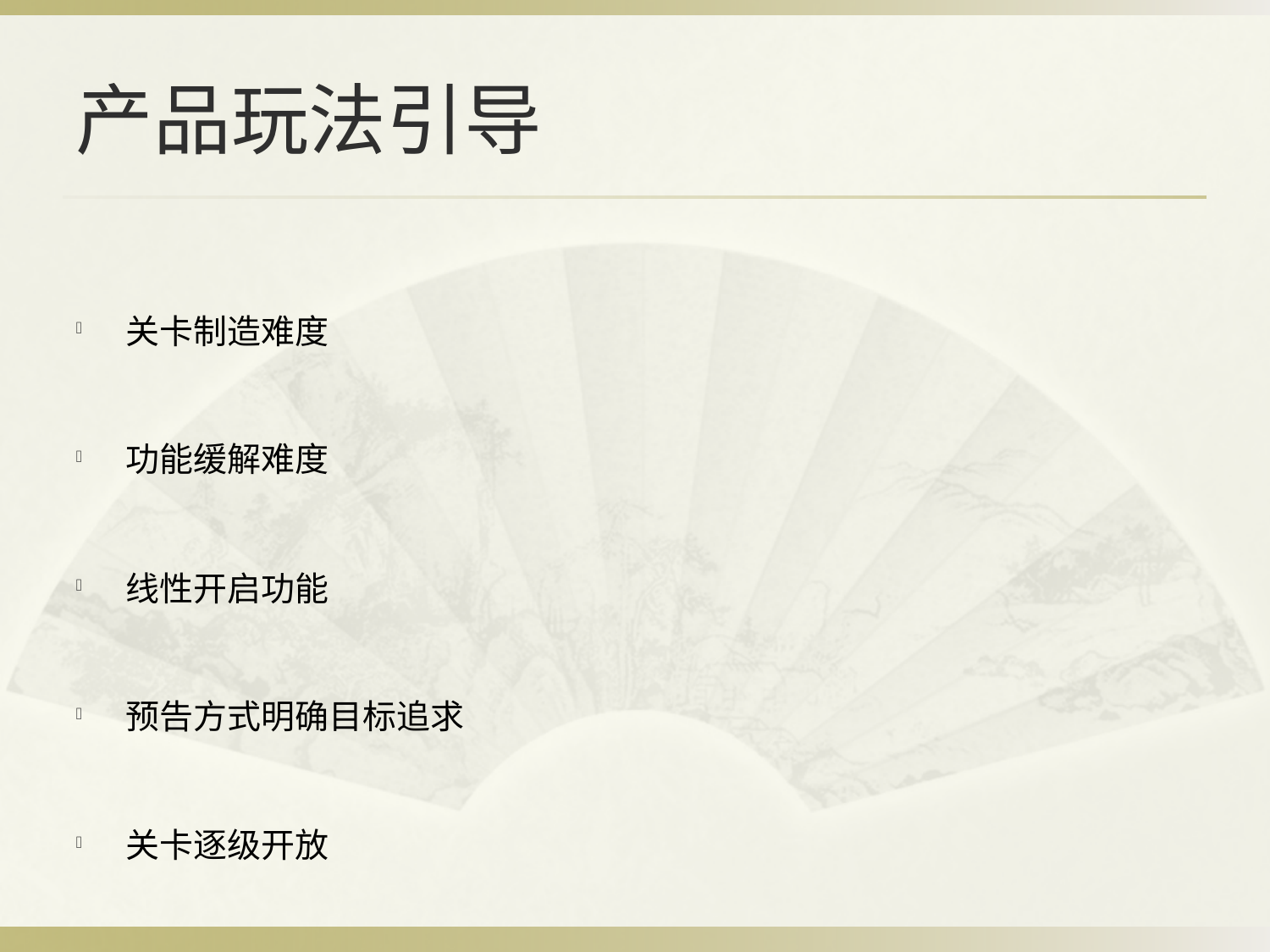

# 产品玩法引导
关卡制造难度
功能缓解难度
线性开启功能
预告方式明确目标追求
关卡逐级开放